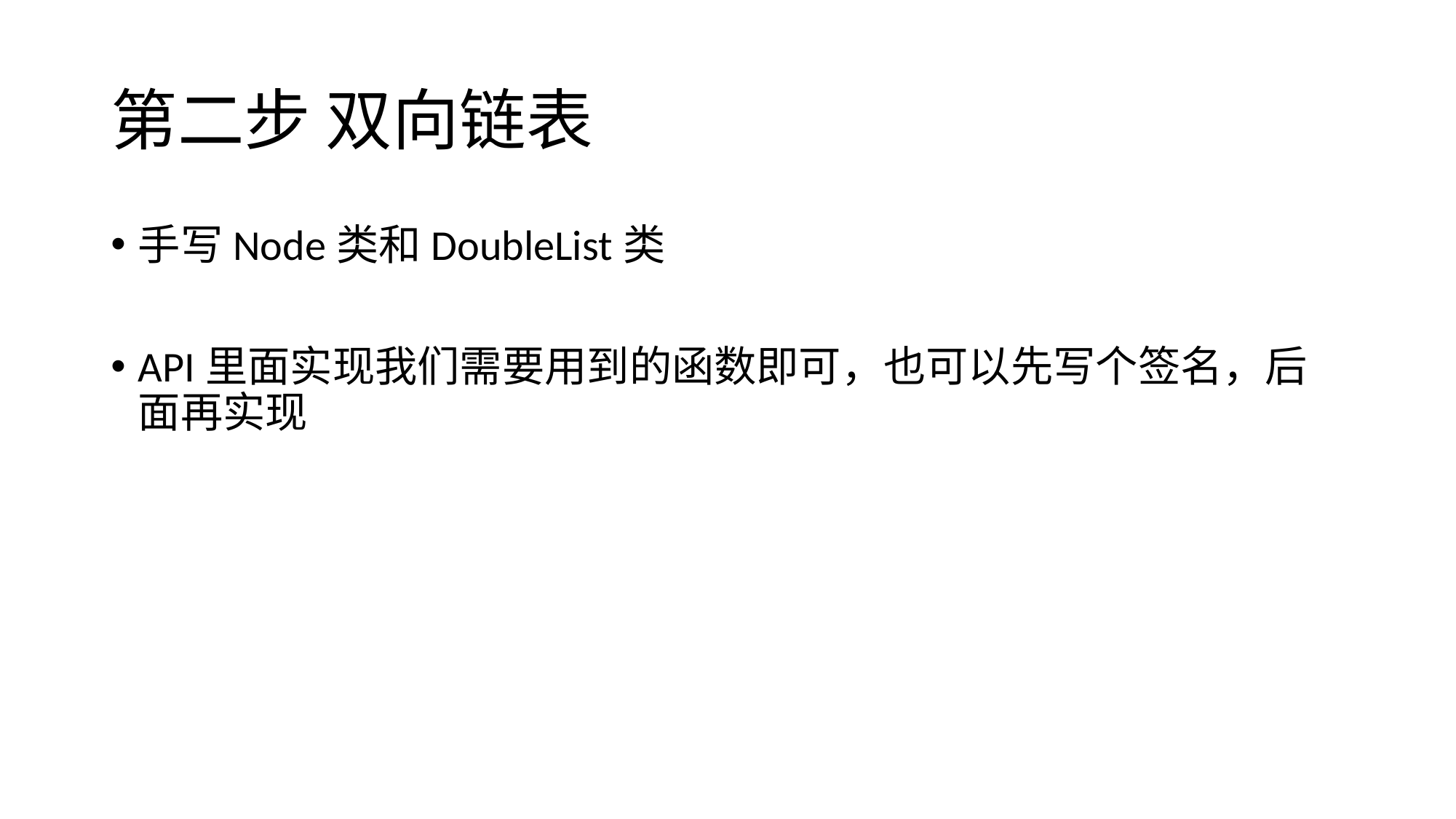

# 第二步 双向链表
手写Node类和DoubleList类

API里面实现我们需要用到的函数即可，也可以先写个签名，后面再实现